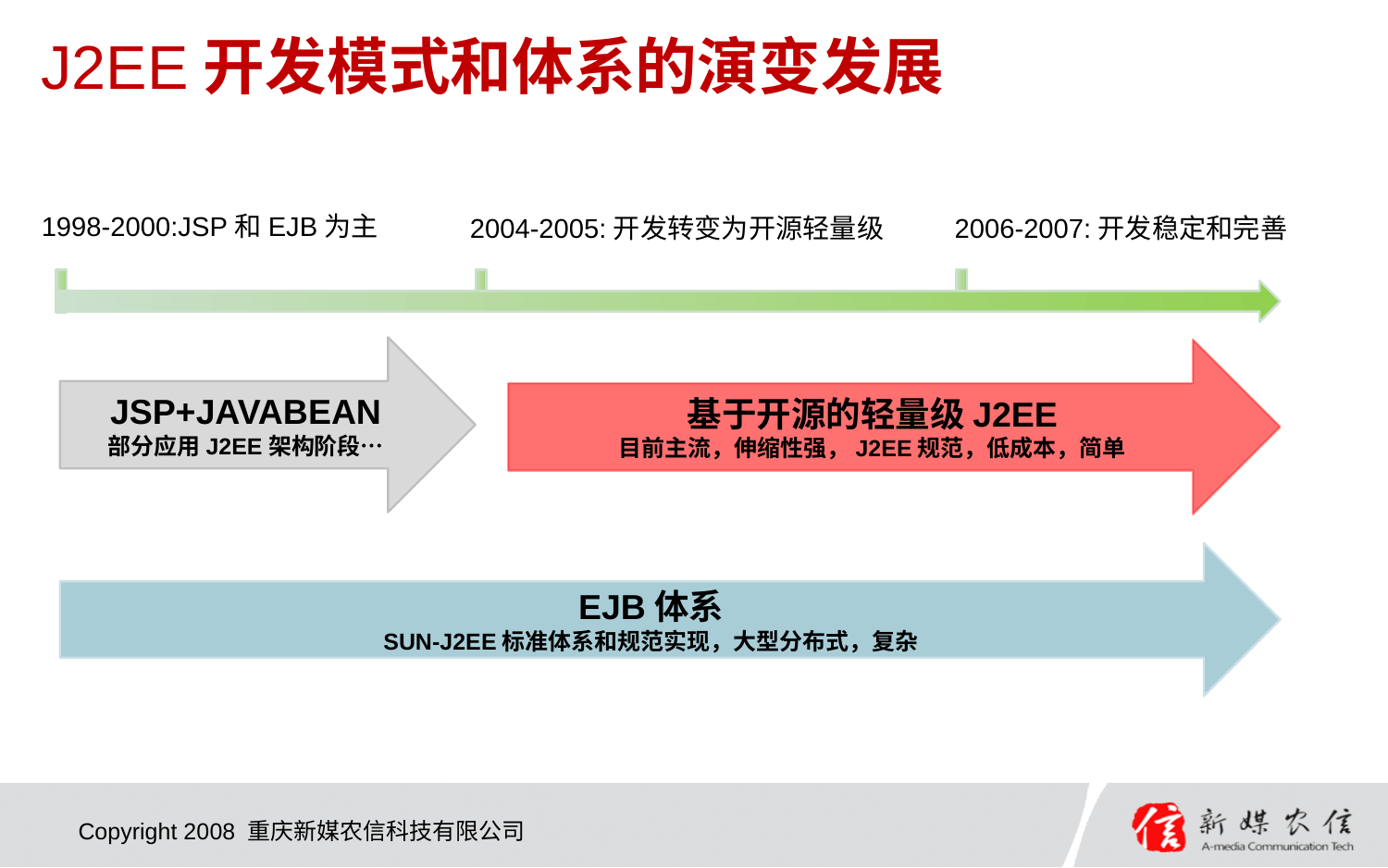

# J2EE开发模式和体系的演变发展
1998-2000:JSP和EJB为主
2004-2005:开发转变为开源轻量级
2006-2007:开发稳定和完善

JSP+JAVABEAN
部分应用J2EE架构阶段…
基于开源的轻量级J2EE
目前主流，伸缩性强，J2EE规范，低成本，简单
EJB体系
SUN-J2EE标准体系和规范实现，大型分布式，复杂